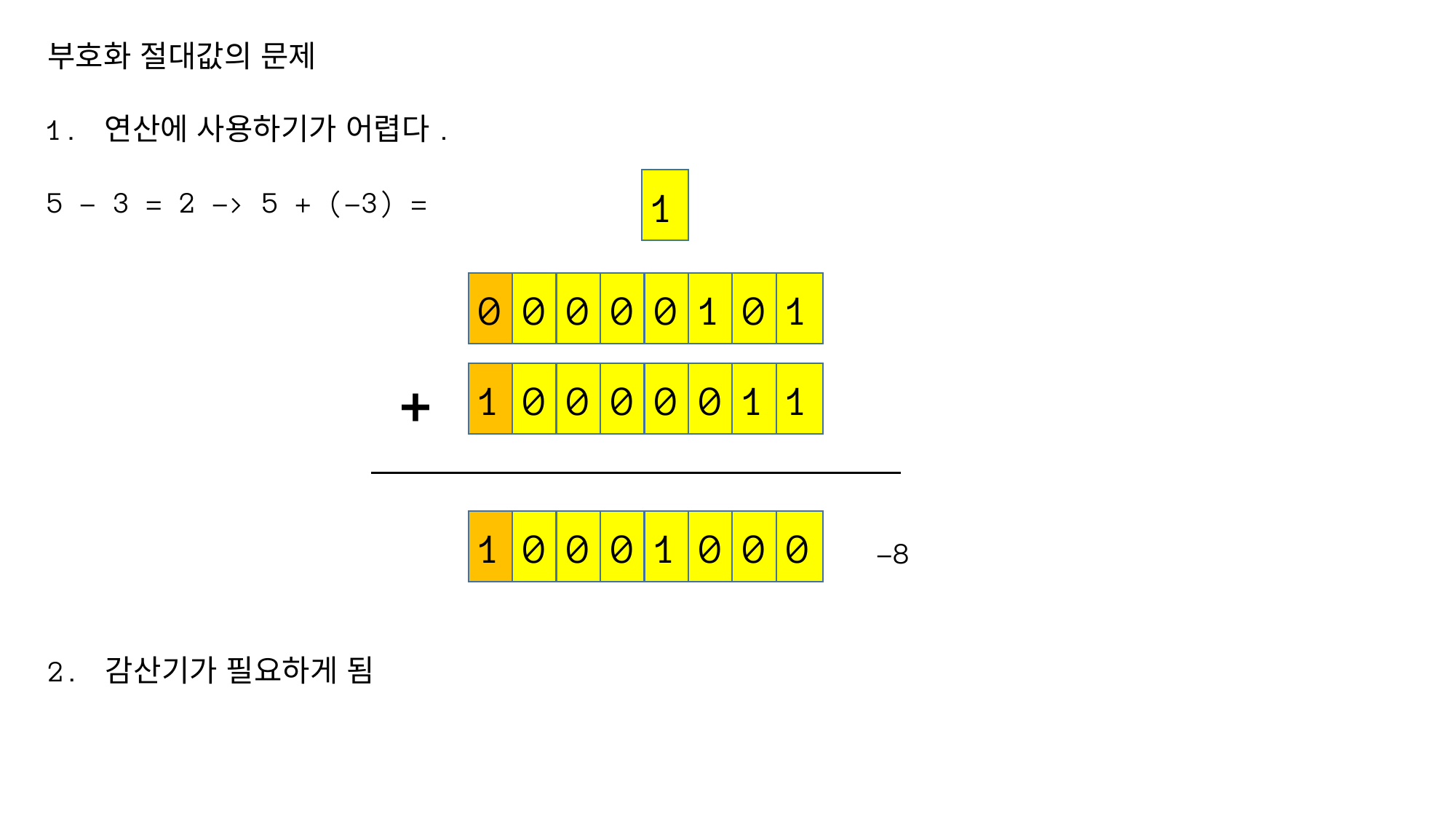

부호화 절대값의 문제

1. 연산에 사용하기가 어렵다.

5 - 3 = 2 -> 5 + (-3) =
1
0
0
0
0
0
1
0
1
+
1
0
0
0
0
0
1
1
1
0
0
0
1
0
0
0
-8
2. 감산기가 필요하게 됨